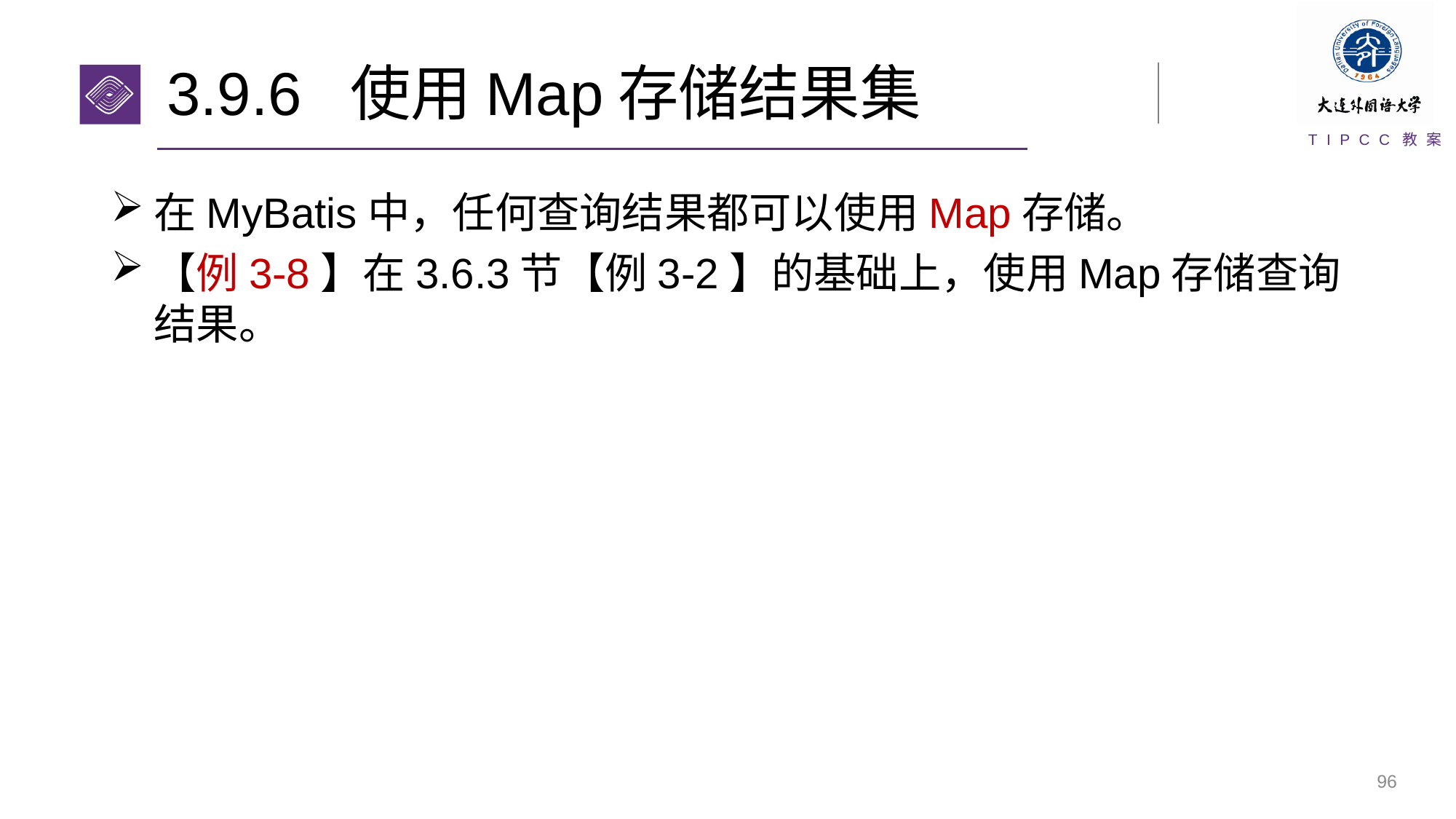

# 3.9.6  使用Map存储结果集
在MyBatis中，任何查询结果都可以使用Map存储。
【例3-8】在3.6.3节【例3-2】的基础上，使用Map存储查询结果。
96